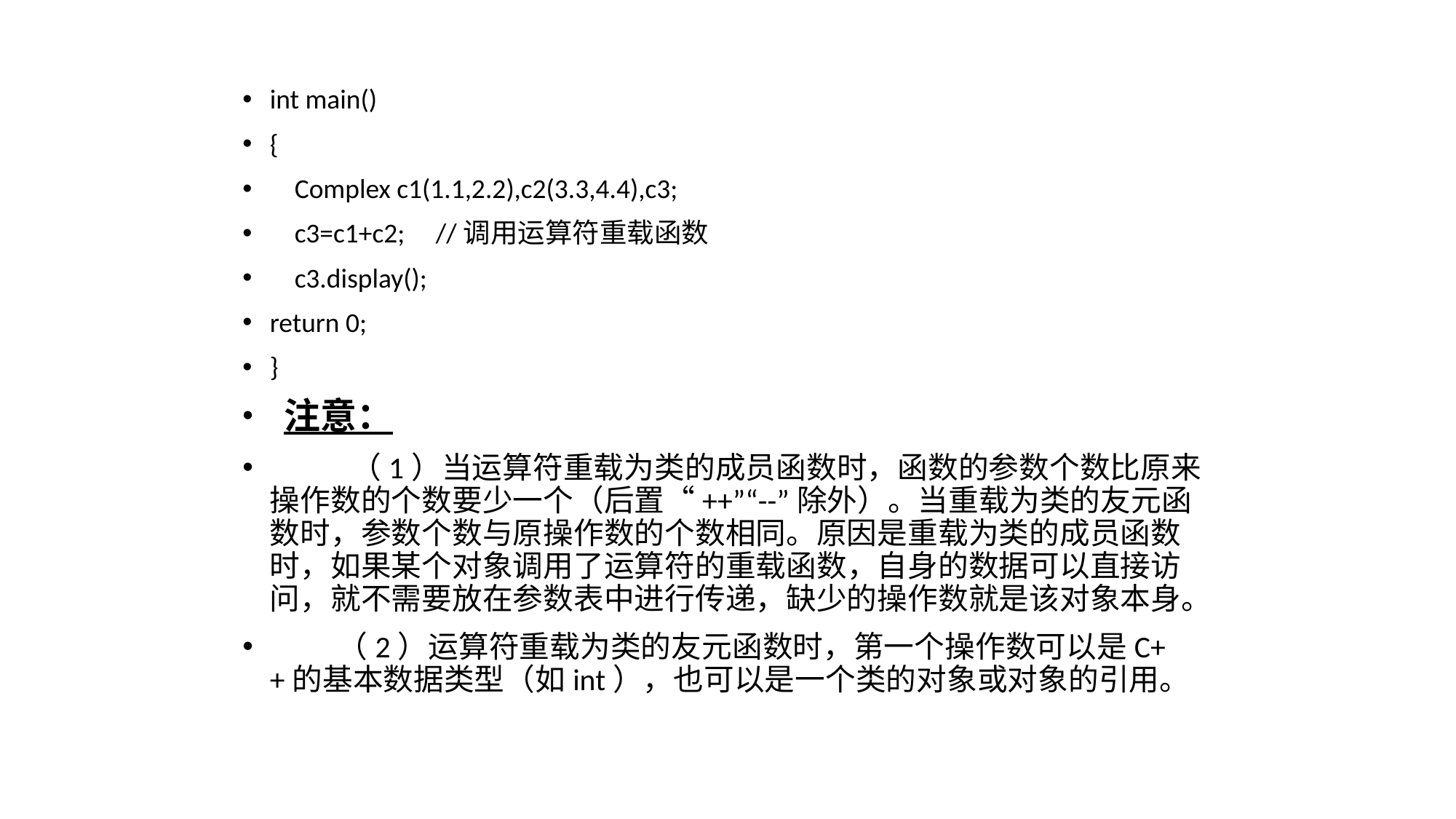

int main()
{
    Complex c1(1.1,2.2),c2(3.3,4.4),c3;
    c3=c1+c2;     //调用运算符重载函数
    c3.display();
return 0;
}
 注意：
           （1）当运算符重载为类的成员函数时，函数的参数个数比原来操作数的个数要少一个（后置“++”“--”除外）。当重载为类的友元函数时，参数个数与原操作数的个数相同。原因是重载为类的成员函数时，如果某个对象调用了运算符的重载函数，自身的数据可以直接访问，就不需要放在参数表中进行传递，缺少的操作数就是该对象本身。
         （2）运算符重载为类的友元函数时，第一个操作数可以是C++的基本数据类型（如int），也可以是一个类的对象或对象的引用。